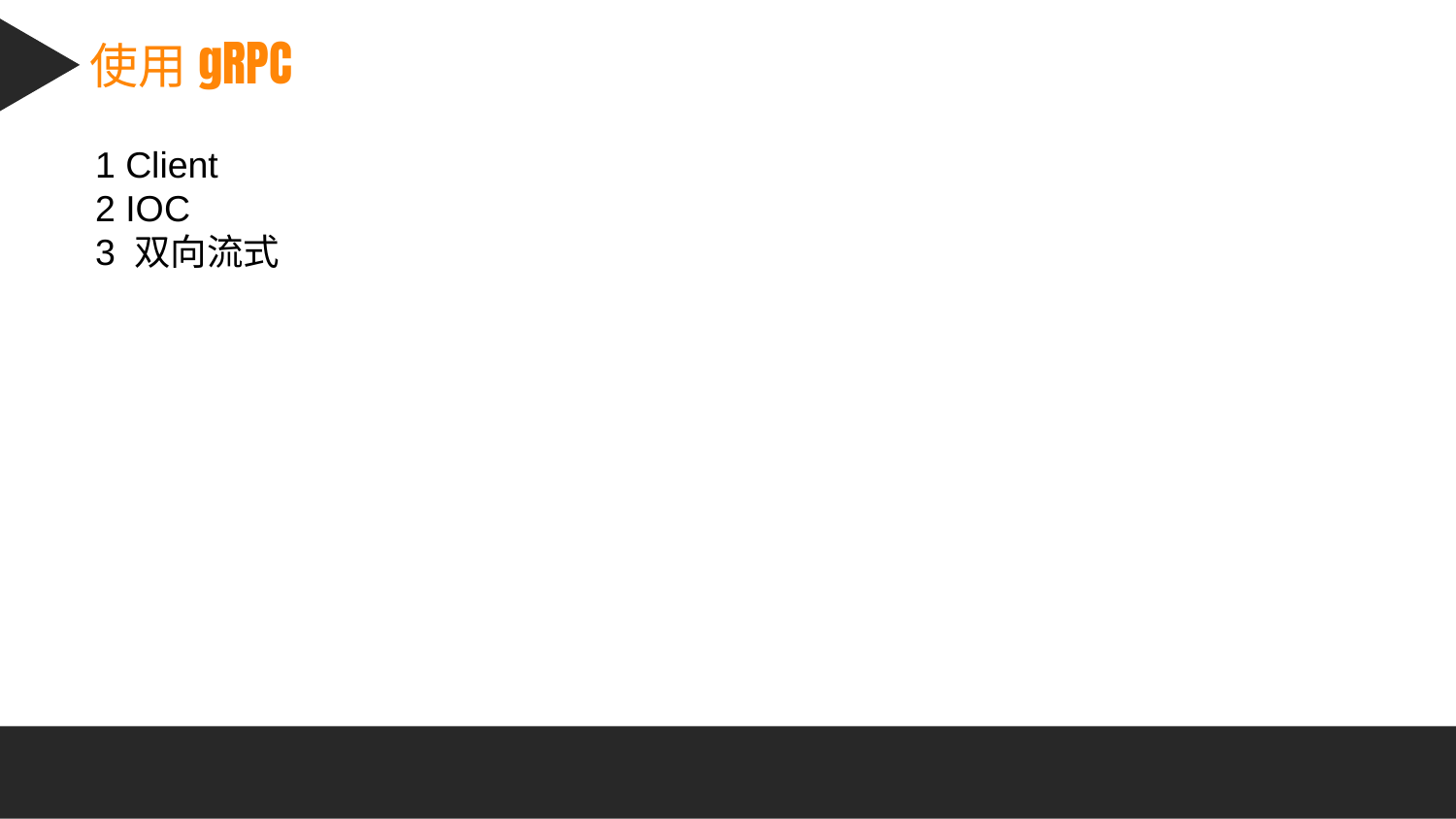

使用gRPC
1 Client
2 IOC
3 双向流式